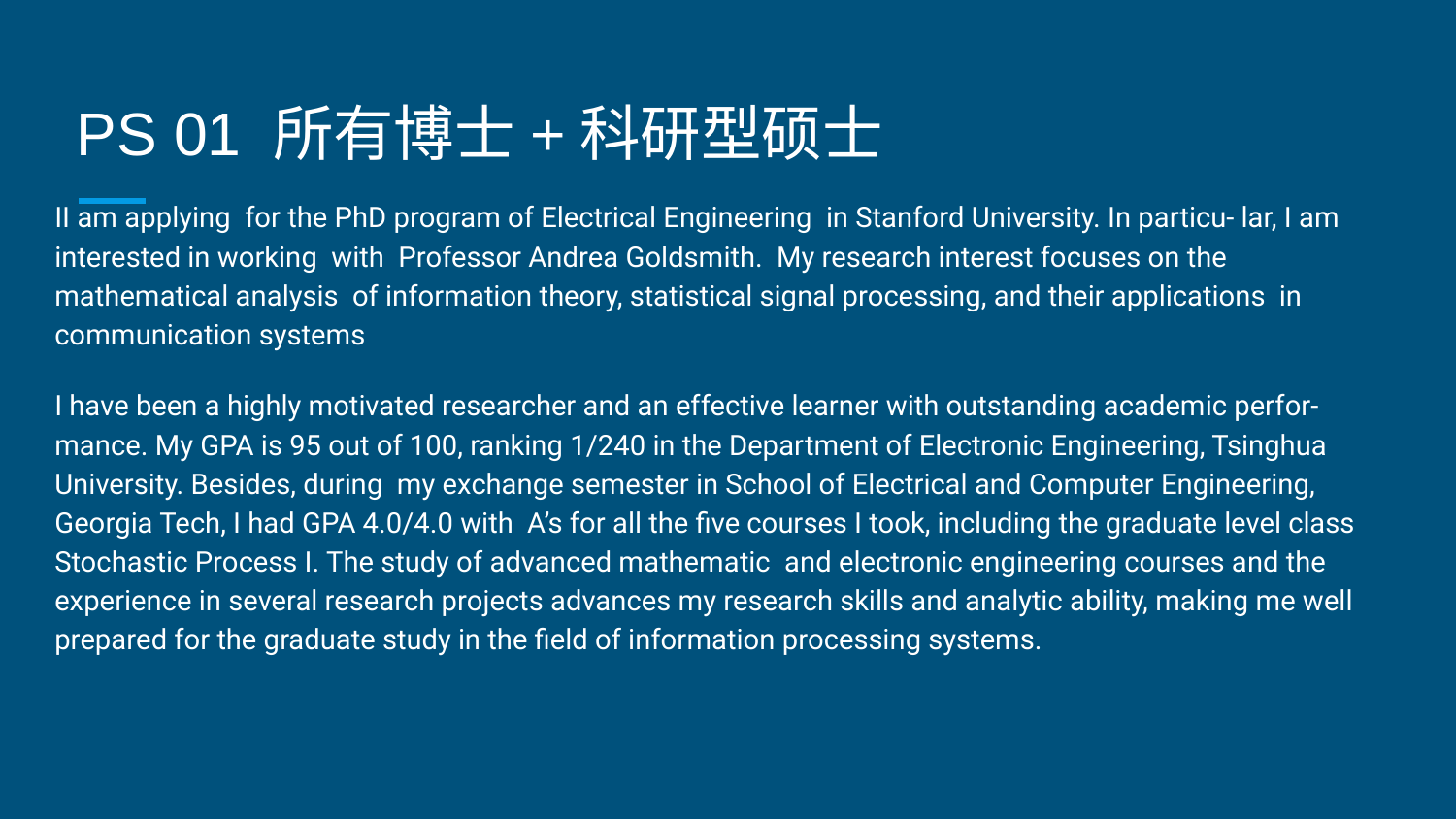

# PS 01 所有博士+科研型硕士
II am applying  for the PhD program of Electrical Engineering  in Stanford University. In particu- lar, I am interested in working  with  Professor Andrea Goldsmith.  My research interest focuses on the mathematical analysis  of information theory, statistical signal processing, and their applications  in communication systems
I have been a highly motivated researcher and an effective learner with outstanding academic perfor- mance. My GPA is 95 out of 100, ranking 1/240 in the Department of Electronic Engineering, Tsinghua University. Besides, during  my exchange semester in School of Electrical and Computer Engineering, Georgia Tech, I had GPA 4.0/4.0 with  A’s for all the five courses I took, including the graduate level class Stochastic Process I. The study of advanced mathematic  and electronic engineering courses and the experience in several research projects advances my research skills and analytic ability, making me well prepared for the graduate study in the field of information processing systems.